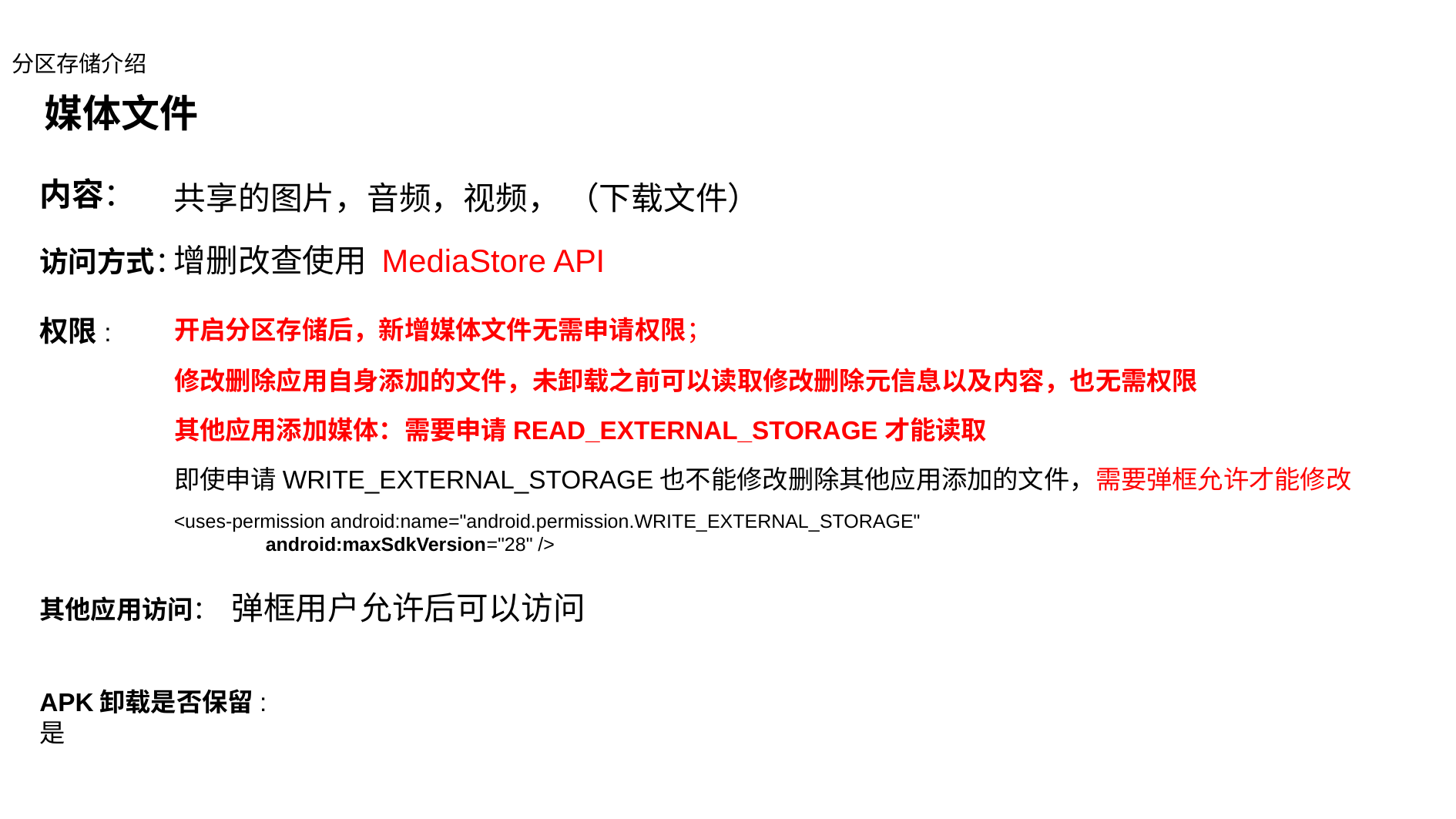

分区存储介绍
媒体文件
内容：
访问方式：

权限:

其他应用访问：

APK卸载是否保留: 是

共享的图片，音频，视频， （下载文件）
增删改查使用 MediaStore API
开启分区存储后，新增媒体文件无需申请权限；
修改删除应用自身添加的文件，未卸载之前可以读取修改删除元信息以及内容，也无需权限
其他应用添加媒体：需要申请READ_EXTERNAL_STORAGE才能读取
即使申请WRITE_EXTERNAL_STORAGE也不能修改删除其他应用添加的文件，需要弹框允许才能修改

<uses-permission android:name="android.permission.WRITE_EXTERNAL_STORAGE"
                 android:maxSdkVersion="28" />
弹框用户允许后可以访问
6